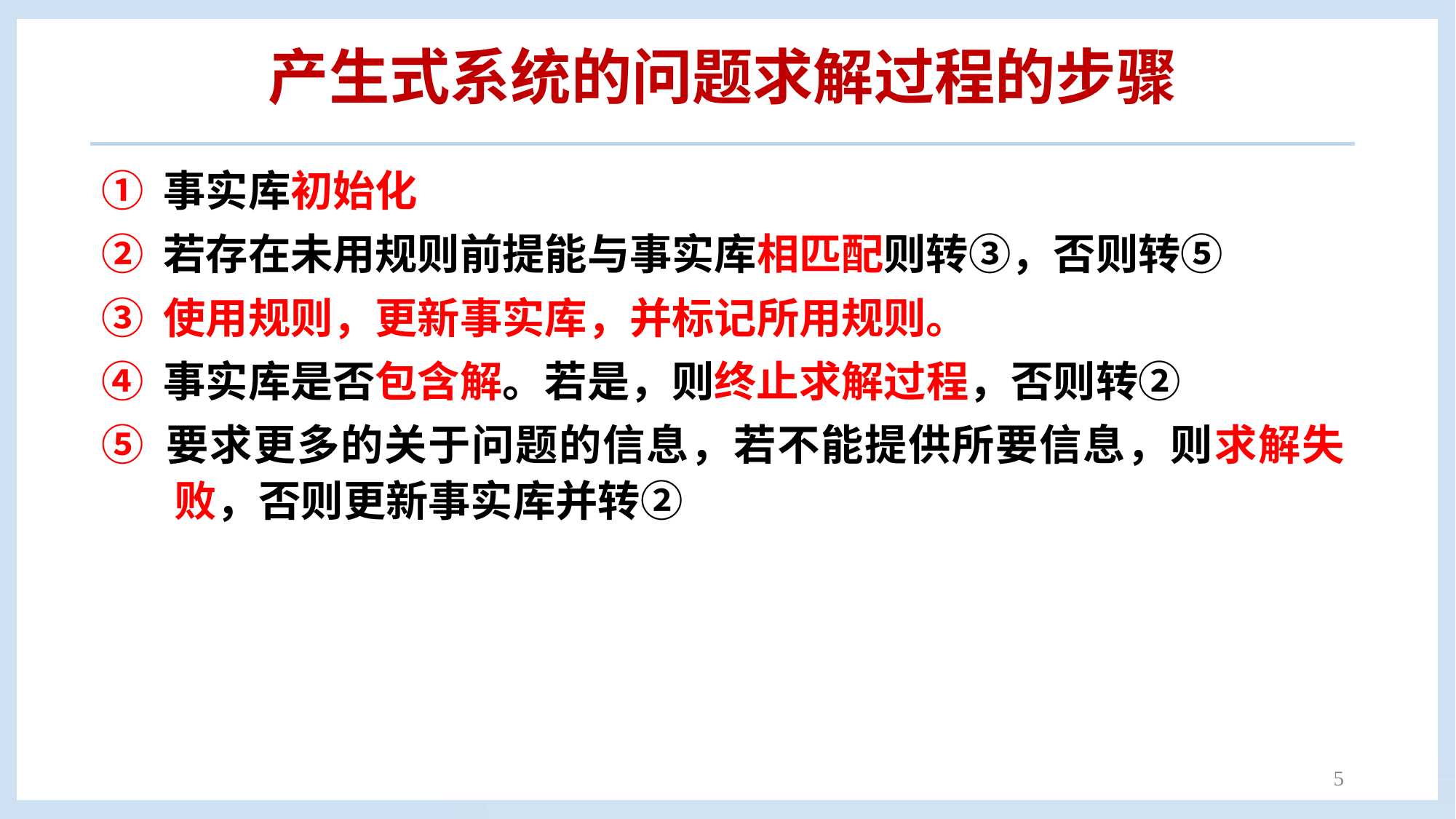

# 产生式系统的问题求解过程的步骤
① 事实库初始化
② 若存在未用规则前提能与事实库相匹配则转③，否则转⑤
③ 使用规则，更新事实库，并标记所用规则。
④ 事实库是否包含解。若是，则终止求解过程，否则转②
⑤ 要求更多的关于问题的信息，若不能提供所要信息，则求解失败，否则更新事实库并转②
5